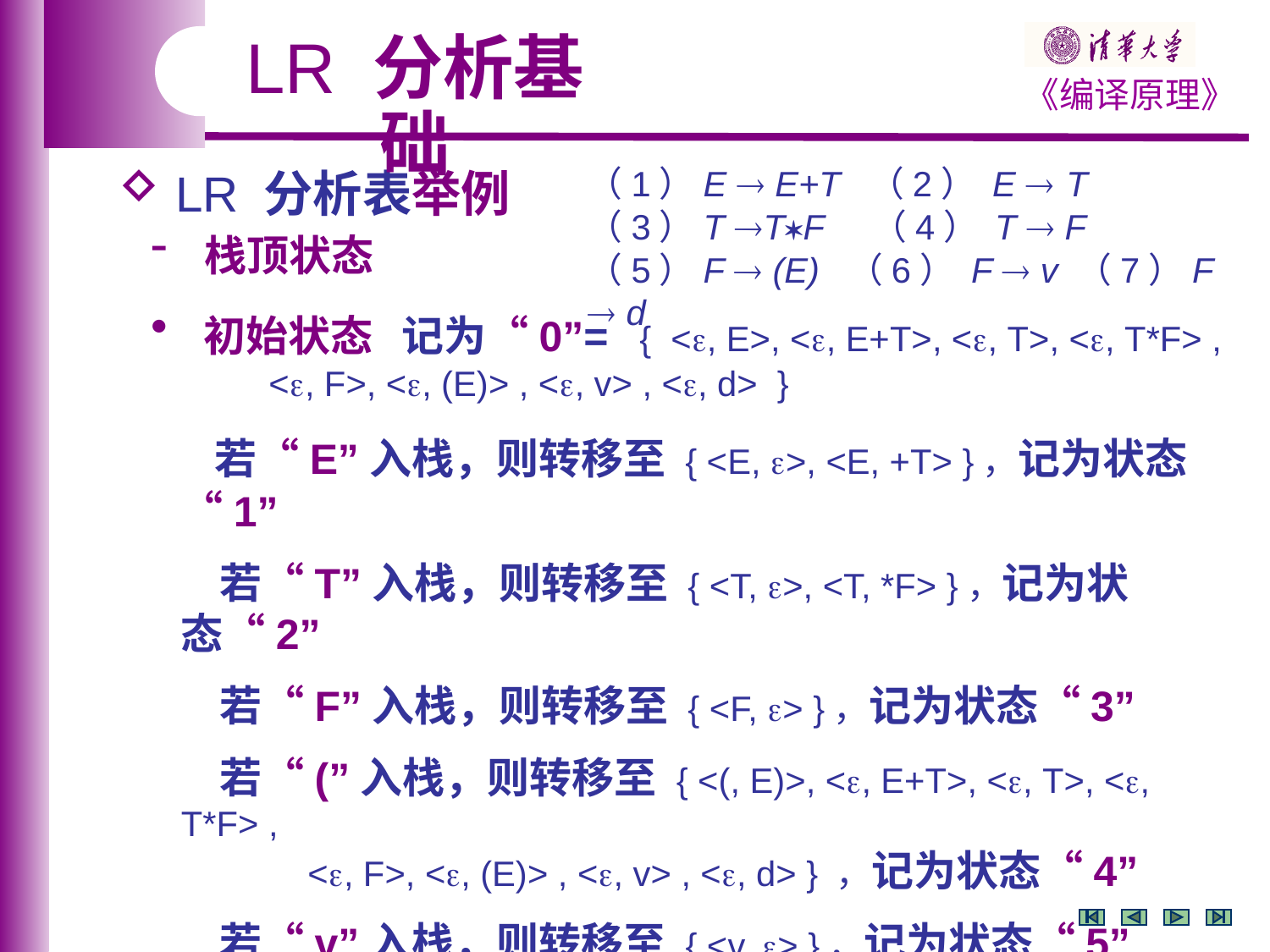

LR 分析基础
（1）E → E+T  （2） E → T
（3）T →T∗F    （4） T → F
（5）F → (E)  （6） F → v （7）F → d
 LR 分析表举例
 栈顶状态
 初始状态   记为“0”=   {  <ε, E>, <ε, E+T>, <ε, T>, <ε, T*F> ,
         <ε, F>, <ε, (E)> , <ε, v> , <ε, d>  }

  若“E”入栈，则转移至 { <E, ε>, <E, +T> }，记为状态“1”

   若“T”入栈，则转移至 { <T, ε>, <T, *F> }，记为状态“2”

   若“F”入栈，则转移至 { <F, ε> }，记为状态“3”

   若“(”入栈，则转移至 { <(, E)>, <ε, E+T>, <ε, T>, <ε, T*F> ,
             <ε, F>, <ε, (E)> , <ε, v> , <ε, d> } ，记为状态“4”

   若“v”入栈，则转移至 { <v, ε> }，记为状态“5”

   若“d”入栈，则转移至 { <d, ε> }，记为状态“6”